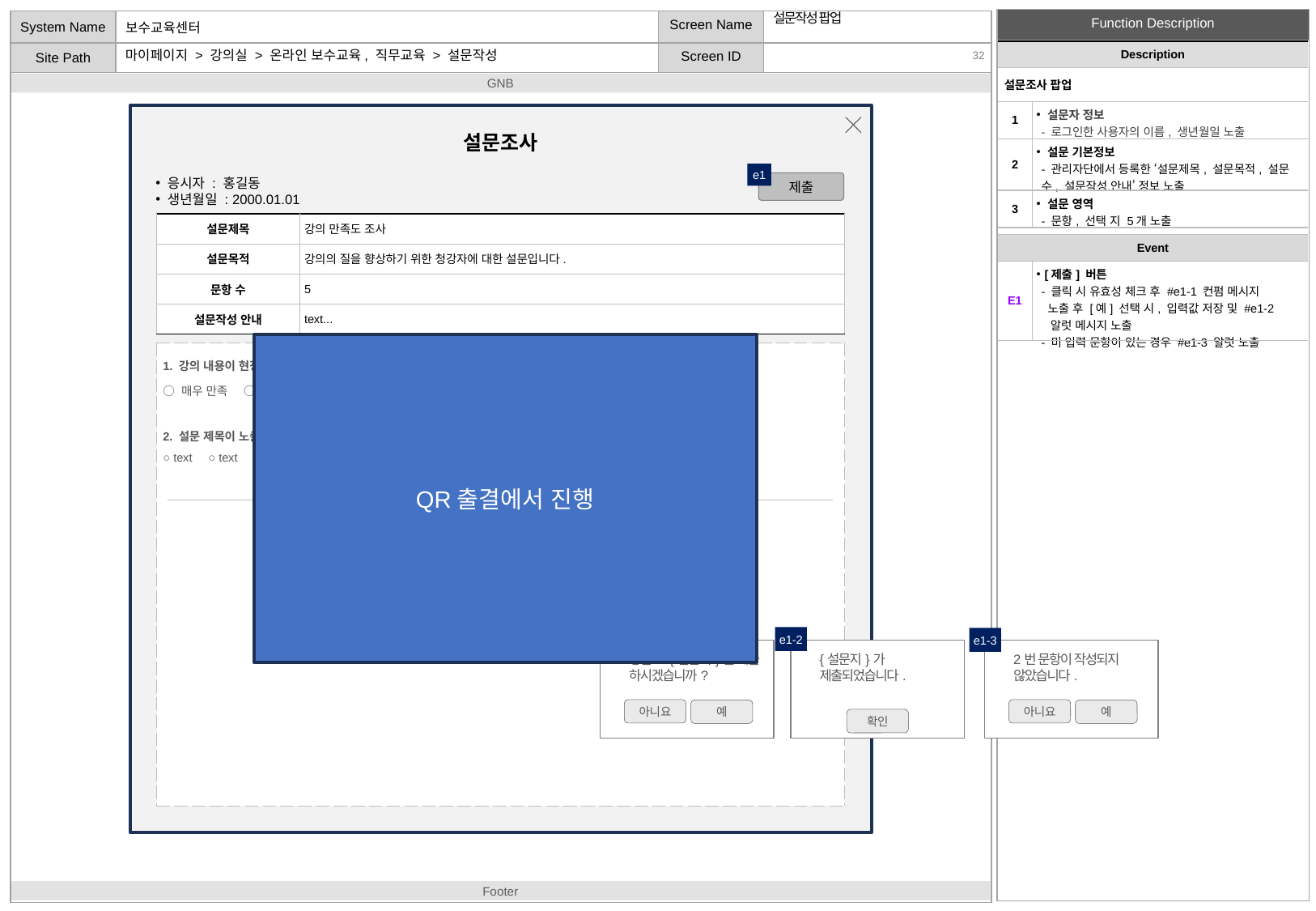

설문작성 팝업
| Description |  |
| --- | --- |
| 설문조사 팝업 |  |
| 1 | 설문자 정보 - 로그인한 사용자의 이름, 생년월일 노출 |
| 2 | 설문 기본정보 - 관리자단에서 등록한 ‘설문제목, 설문목적, 설문 수, 설문작성 안내’ 정보 노출 |
| 3 | 설문 영역 - 문항, 선택 지 5개 노출 |

# 마이페이지 > 강의실 > 온라인 보수교육, 직무교육 > 설문작성

설문조사
e1
응시자 : 홍길동
생년월일 : 2000.01.01
제출
| 설문제목 | 강의 만족도 조사 |
| --- | --- |
| 설문목적 | 강의의 질을 향상하기 위한 청강자에 대한 설문입니다. |
| 문항 수 | 5 |
| 설문작성 안내 | text... |
| Event |  |
| --- | --- |
| E1 | [제출] 버튼 - 클릭 시 유효성 체크 후 #e1-1 컨펌 메시지 노출 후 [예] 선택 시, 입력값 저장 및 #e1-2 알럿 메시지 노출 - 미 입력 문항이 있는 경우 #e1-3 알럿 노출 |
QR출결에서 진행
| 1. 강의 내용이 현장 실무에 도움이 되셨는지요? 필수항목 ○ 매우 만족 ○ 만족 ○ 보통 ○ 불만족 ○ 매우 불만족 2. 설문 제목이 노출됩니다? ○ text ○ text ○ text ○ text ○ text |
| --- |
e1-2
e1-1
e1-3

정말로 {설문지}를 제출 하시겠습니까?
아니요
예

{설문지}가 제출되었습니다.
확인

2번 문항이 작성되지 않았습니다.
아니요
예